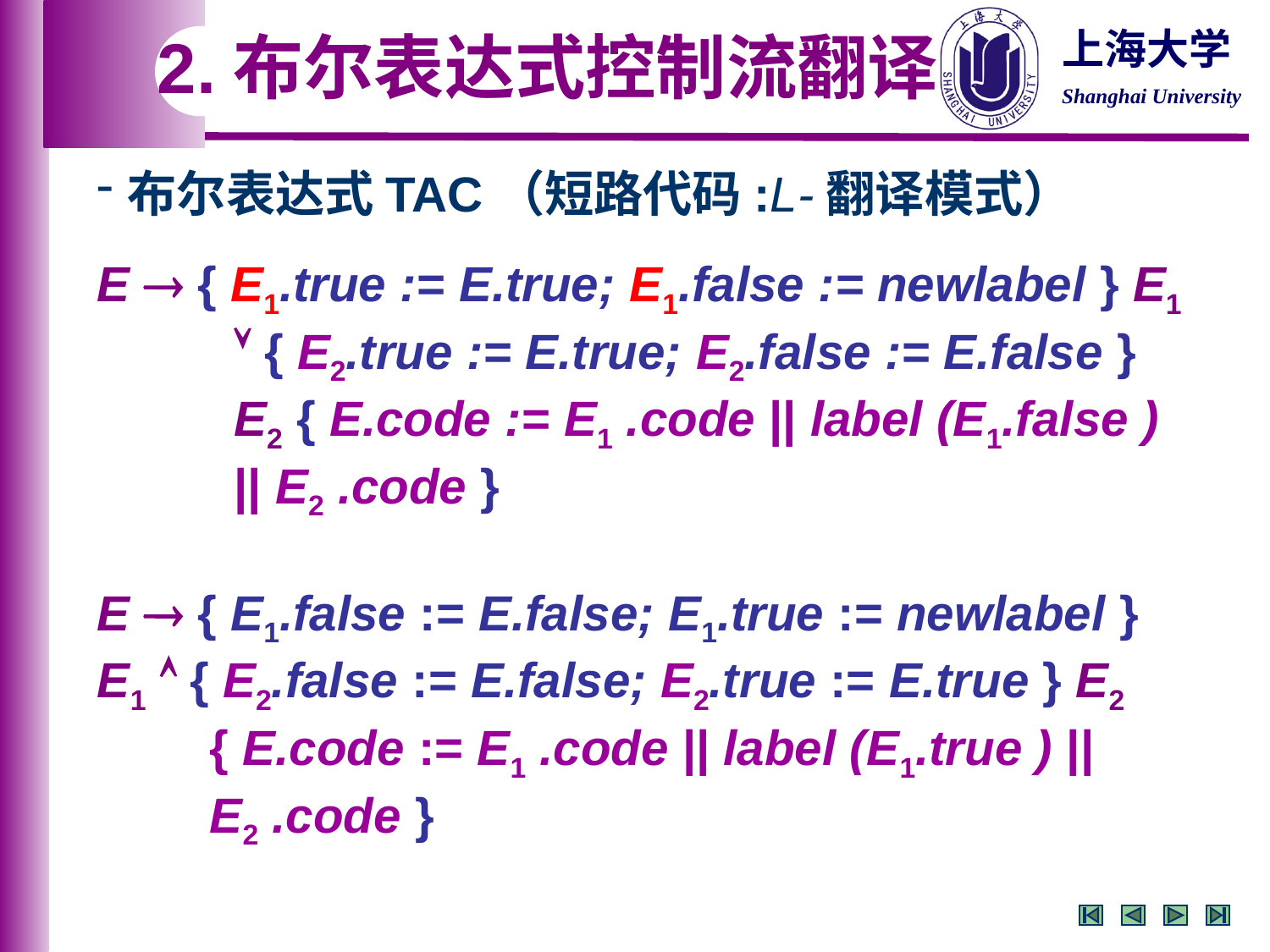

2.布尔表达式控制流翻译
布尔表达式TAC（短路代码:L-翻译模式）
E → { E1.true := E.true; E1.false := newlabel } E1 ∨ { E2.true := E.true; E2.false := E.false } E2 { E.code := E1 .code || label (E1.false ) || E2 .code }

E → { E1.false := E.false; E1.true := newlabel }
E1 ∧ { E2.false := E.false; E2.true := E.true } E2 { E.code := E1 .code || label (E1.true ) ||  E2 .code }